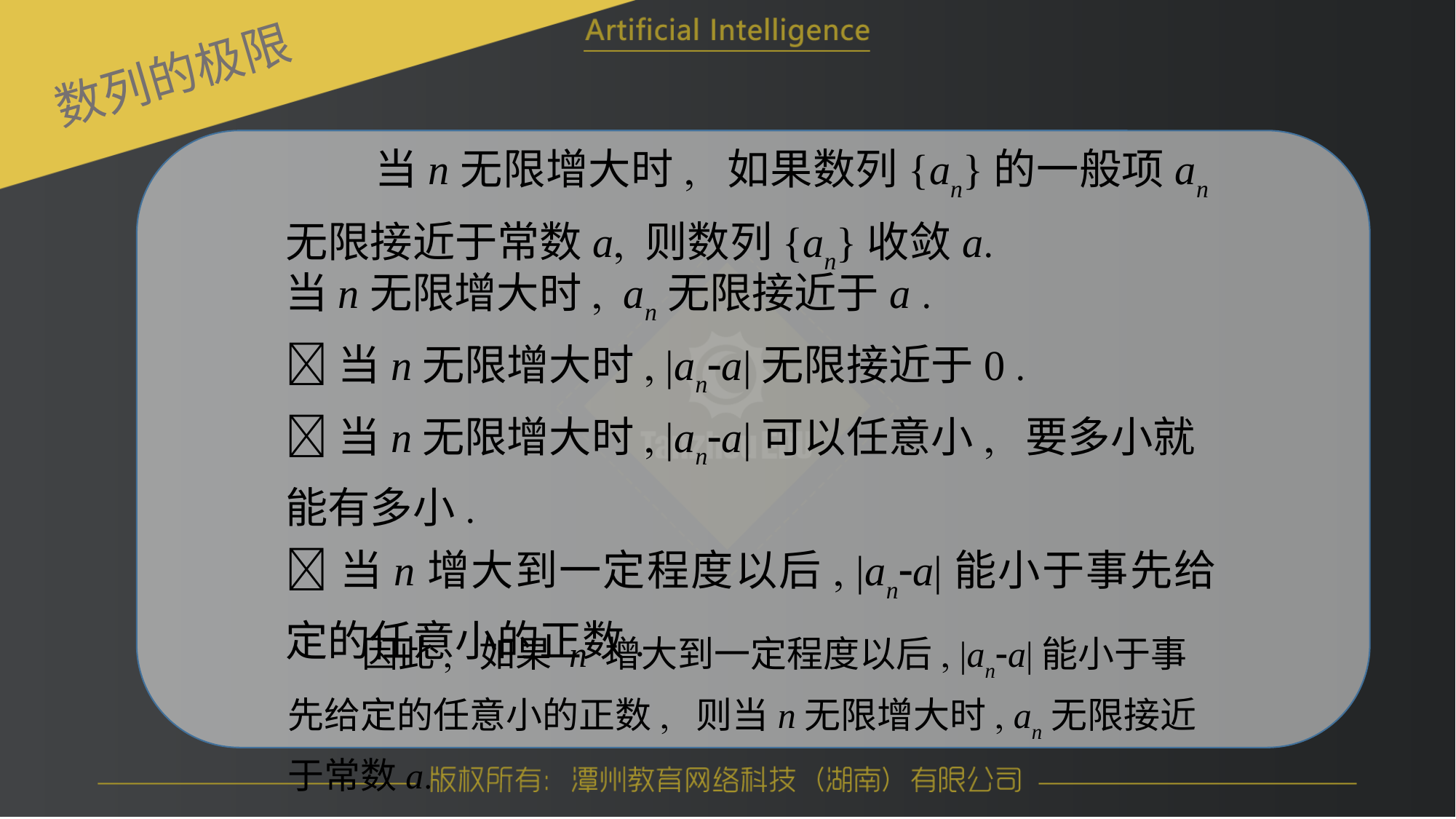

数列的极限

        当n无限增大时, 如果数列{an}的一般项an无限接近于常数a, 则数列{an}收敛a.
当n无限增大时,  an无限接近于a .
⇔当n无限增大时, |an−a|无限接近于0 .
⇔当n无限增大时, |an−a|可以任意小, 要多小就能有多小.
⇔当n增大到一定程度以后, |an−a|能小于事先给定的任意小的正数.
        因此, 如果 n 增大到一定程度以后, |an−a|能小于事先给定的任意小的正数, 则当n无限增大时, an无限接近于常数a.